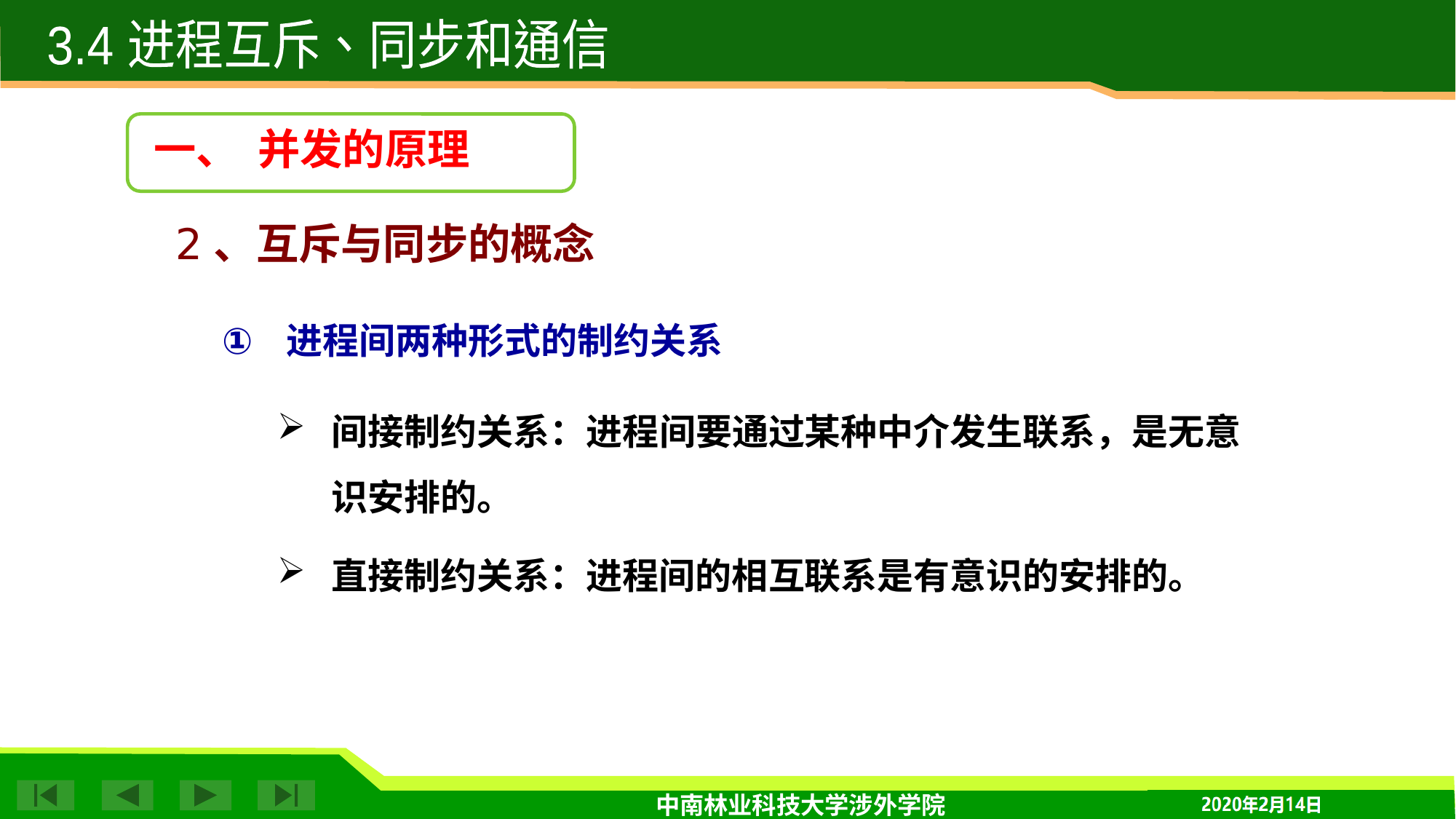

3.4 进程互斥、同步和通信

一、  并发的原理
2、互斥与同步的概念
进程间两种形式的制约关系
间接制约关系：进程间要通过某种中介发生联系，是无意识安排的。
直接制约关系：进程间的相互联系是有意识的安排的。